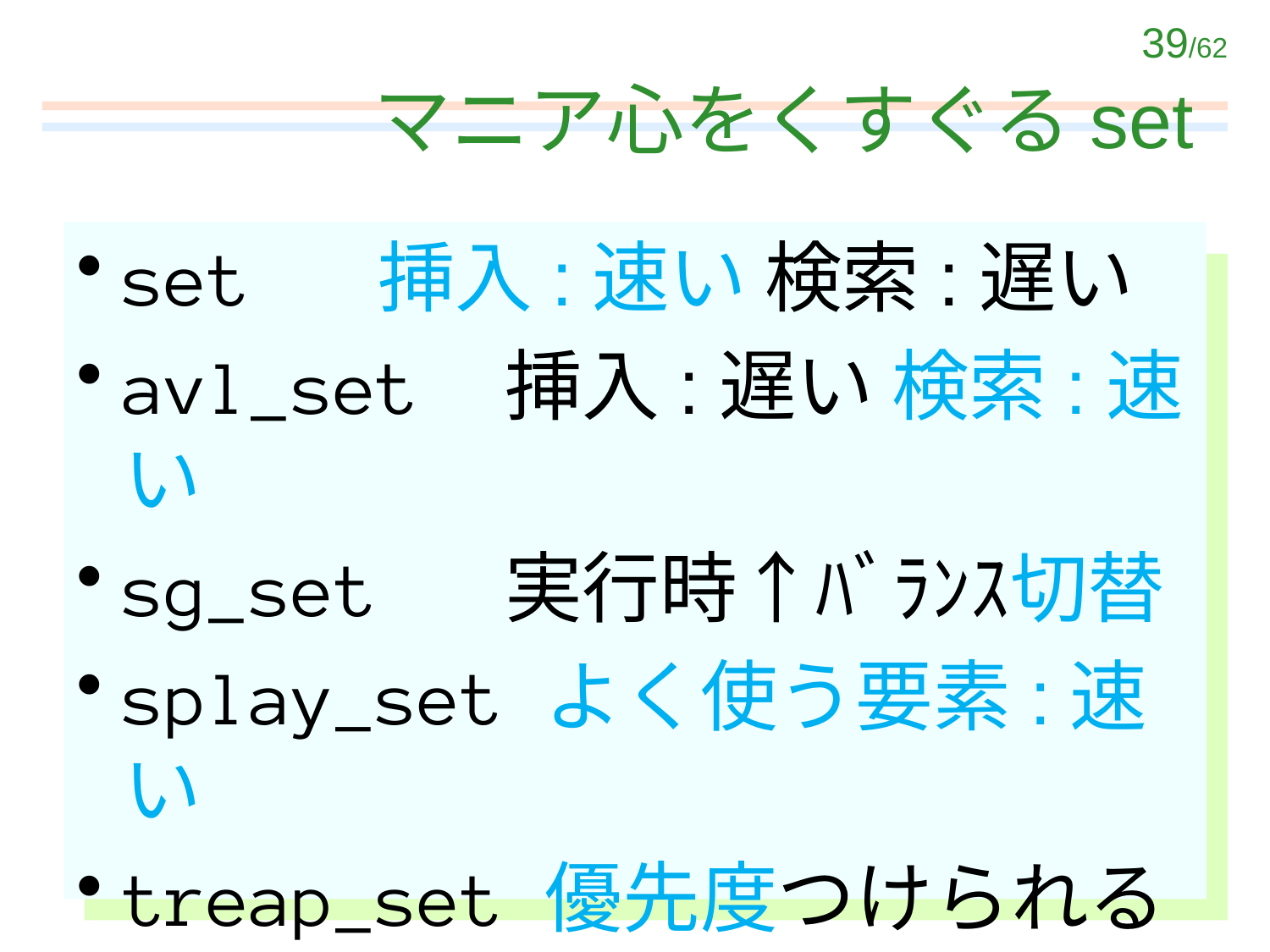

# マニア心をくすぐるset
set     	挿入:速い 検索:遅い
avl_set	挿入:遅い 検索:速い
sg_set	実行時↑ﾊﾞﾗﾝｽ切替
splay_set よく使う要素:速い
treap_set 優先度つけられる